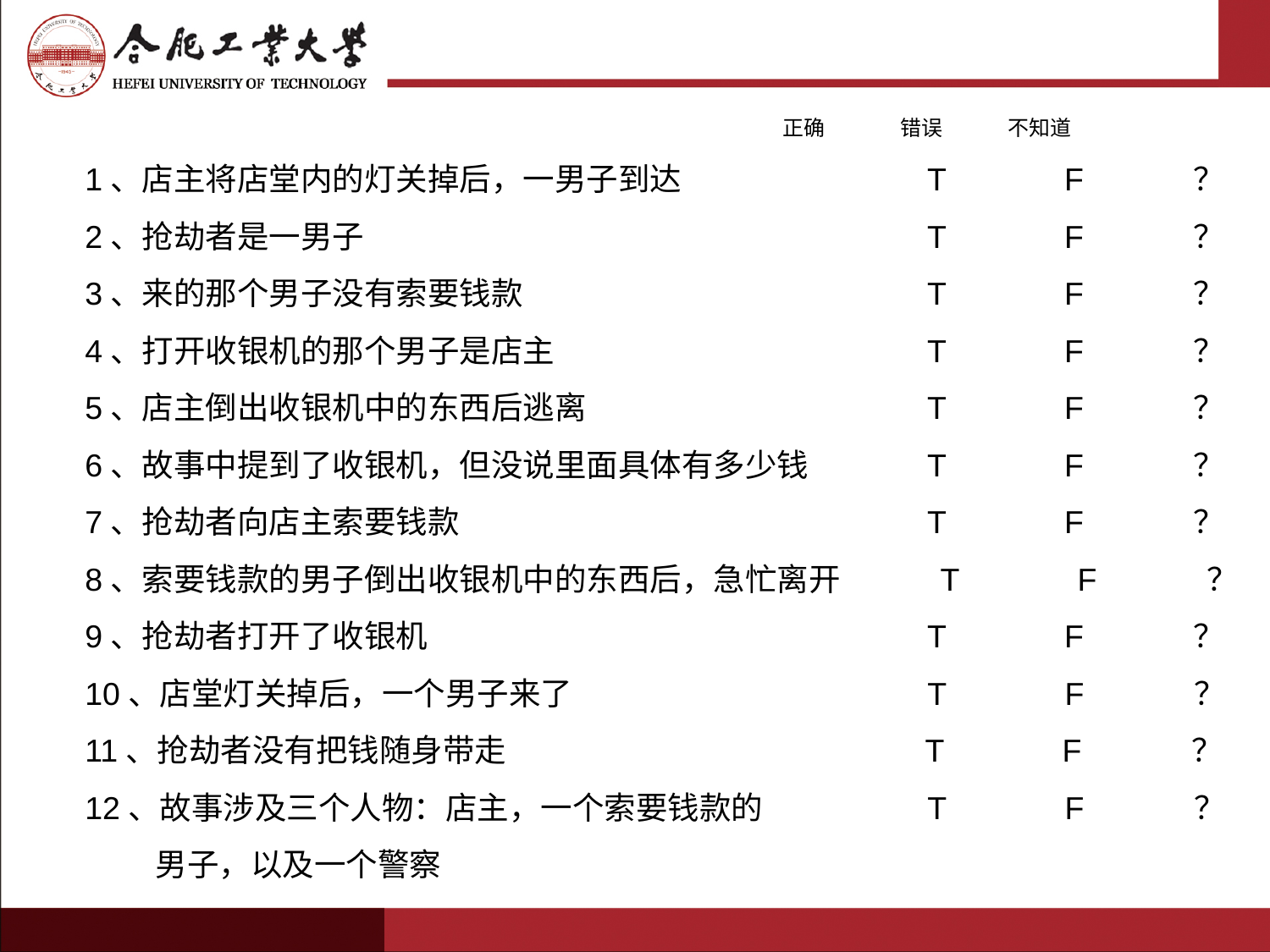

正确  　     　错误　　     不知道
1、店主将店堂内的灯关掉后，一男子到达　　　　　           T　　　 F　　　 ？
2、抢劫者是一男子　　　　　　　　　　　　　　　           T　　　 F　　　 ？
3、来的那个男子没有索要钱款　　　　　　　　　　           T　　　 F　　　 ？
4、打开收银机的那个男子是店主　　　　　　　　　           T　　　 F　　　 ？
5、店主倒出收银机中的东西后逃离　　　　　　　　           T　　　 F　　　 ？
6、故事中提到了收银机，但没说里面具体有多少钱　           T　　　 F　　　 ？
7、抢劫者向店主索要钱款　　　　　　　　　　　　           T　　　 F　　　 ？
8、索要钱款的男子倒出收银机中的东西后，急忙离开　　    T　　　 F　　　 ？
9、抢劫者打开了收银机　　　　　　　　　　　　　           T　　　 F　　　 ？
10、店堂灯关掉后，一个男子来了　　　　　　　　             T　　　 F　　　 ？
11、抢劫者没有把钱随身带走　　　　　　　　　　             T　　　 F　　　 ？
12、故事涉及三个人物：店主，一个索要钱款的　　             T　　　 F　　　 ？
　　 男子，以及一个警察